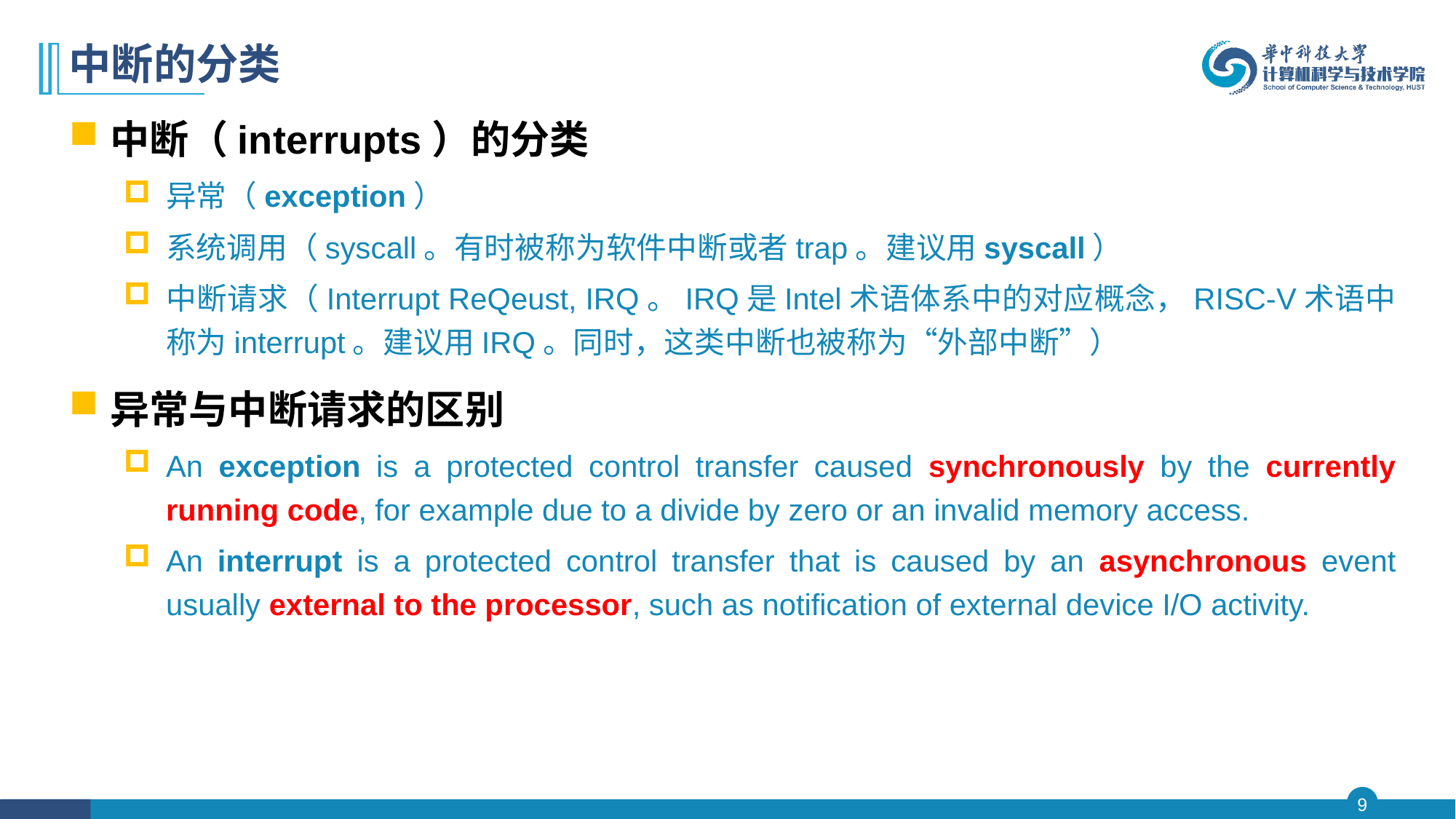

# 中断的分类
中断（interrupts）的分类
异常（exception）
系统调用（syscall。有时被称为软件中断或者trap。建议用syscall）
中断请求（Interrupt ReQeust, IRQ。IRQ是Intel术语体系中的对应概念，RISC-V术语中称为interrupt。建议用IRQ。同时，这类中断也被称为“外部中断”）
异常与中断请求的区别
An exception is a protected control transfer caused synchronously by the currently running code, for example due to a divide by zero or an invalid memory access.
An interrupt is a protected control transfer that is caused by an asynchronous event usually external to the processor, such as notification of external device I/O activity.